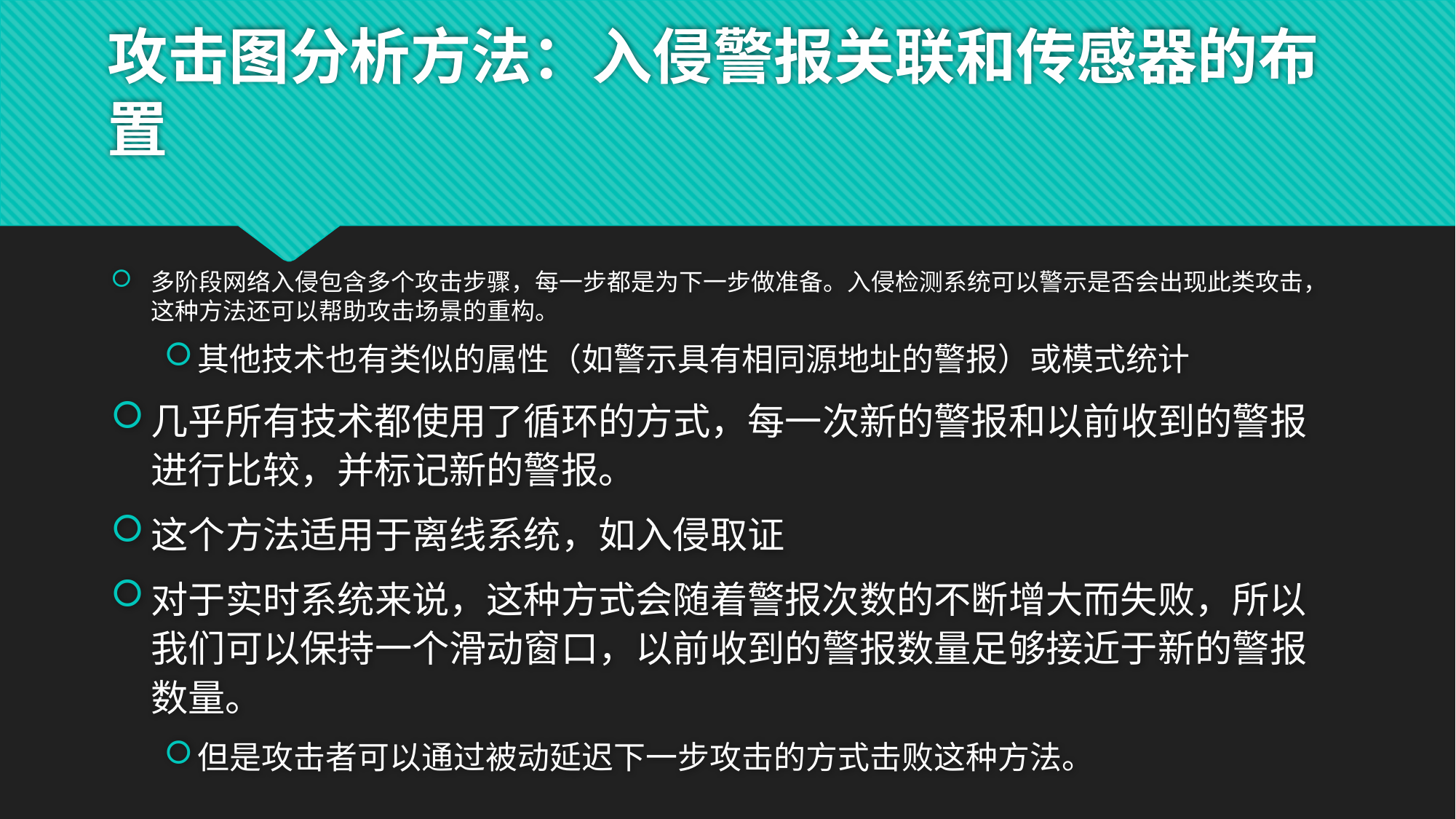

# 攻击图分析方法：入侵警报关联和传感器的布置
多阶段网络入侵包含多个攻击步骤，每一步都是为下一步做准备。入侵检测系统可以警示是否会出现此类攻击，这种方法还可以帮助攻击场景的重构。
其他技术也有类似的属性（如警示具有相同源地址的警报）或模式统计
几乎所有技术都使用了循环的方式，每一次新的警报和以前收到的警报进行比较，并标记新的警报。
这个方法适用于离线系统，如入侵取证
对于实时系统来说，这种方式会随着警报次数的不断增大而失败，所以我们可以保持一个滑动窗口，以前收到的警报数量足够接近于新的警报数量。
但是攻击者可以通过被动延迟下一步攻击的方式击败这种方法。